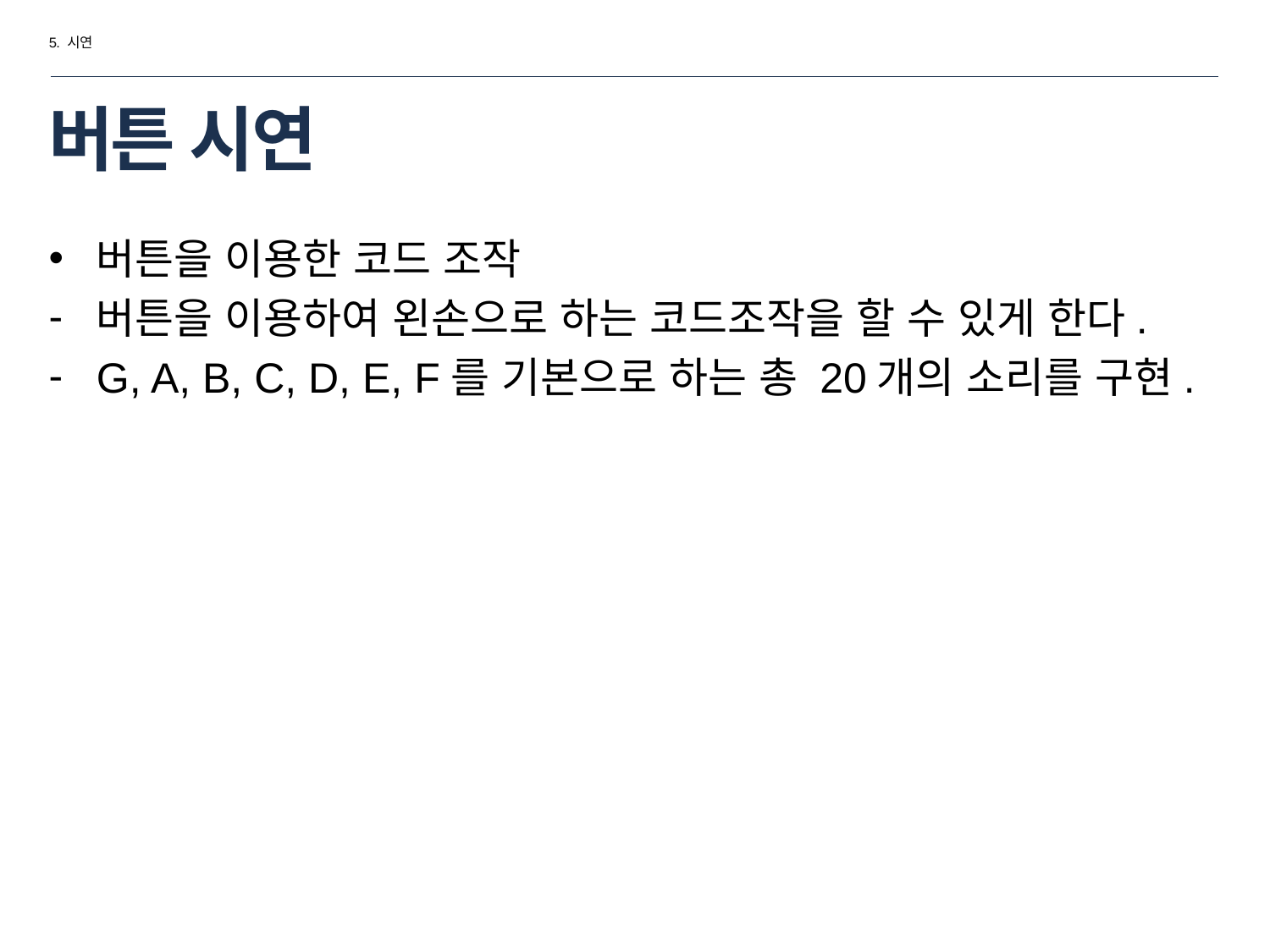

5. 시연
# 버튼 시연
버튼을 이용한 코드 조작
버튼을 이용하여 왼손으로 하는 코드조작을 할 수 있게 한다.
G, A, B, C, D, E, F를 기본으로 하는 총 20개의 소리를 구현.